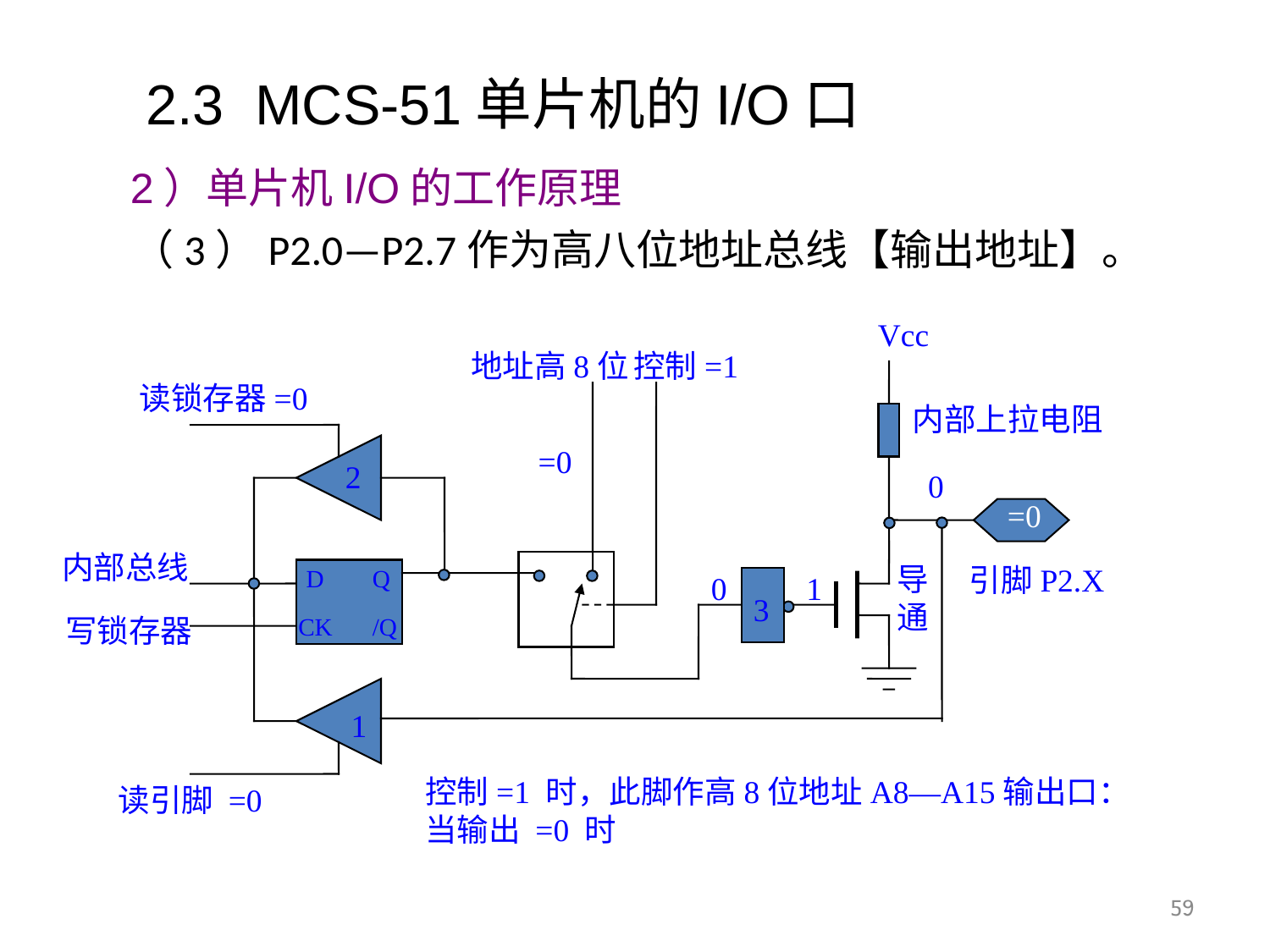

# 2.3  MCS-51单片机的I/O口
2）单片机I/O的工作原理
（3）P2.0—P2.7作为高八位地址总线【输出地址】。
Vcc
控制=1
地址高8位

读锁存器=0

内部上拉电阻

=0
2

0

=0

内部总线

导通
 引脚P2.X
D
Q

0
1

3

写锁存器
CK
/Q

1

控制=1 时，此脚作高8位地址A8—A15输出口：当输出 =0 时
读引脚 =0

59